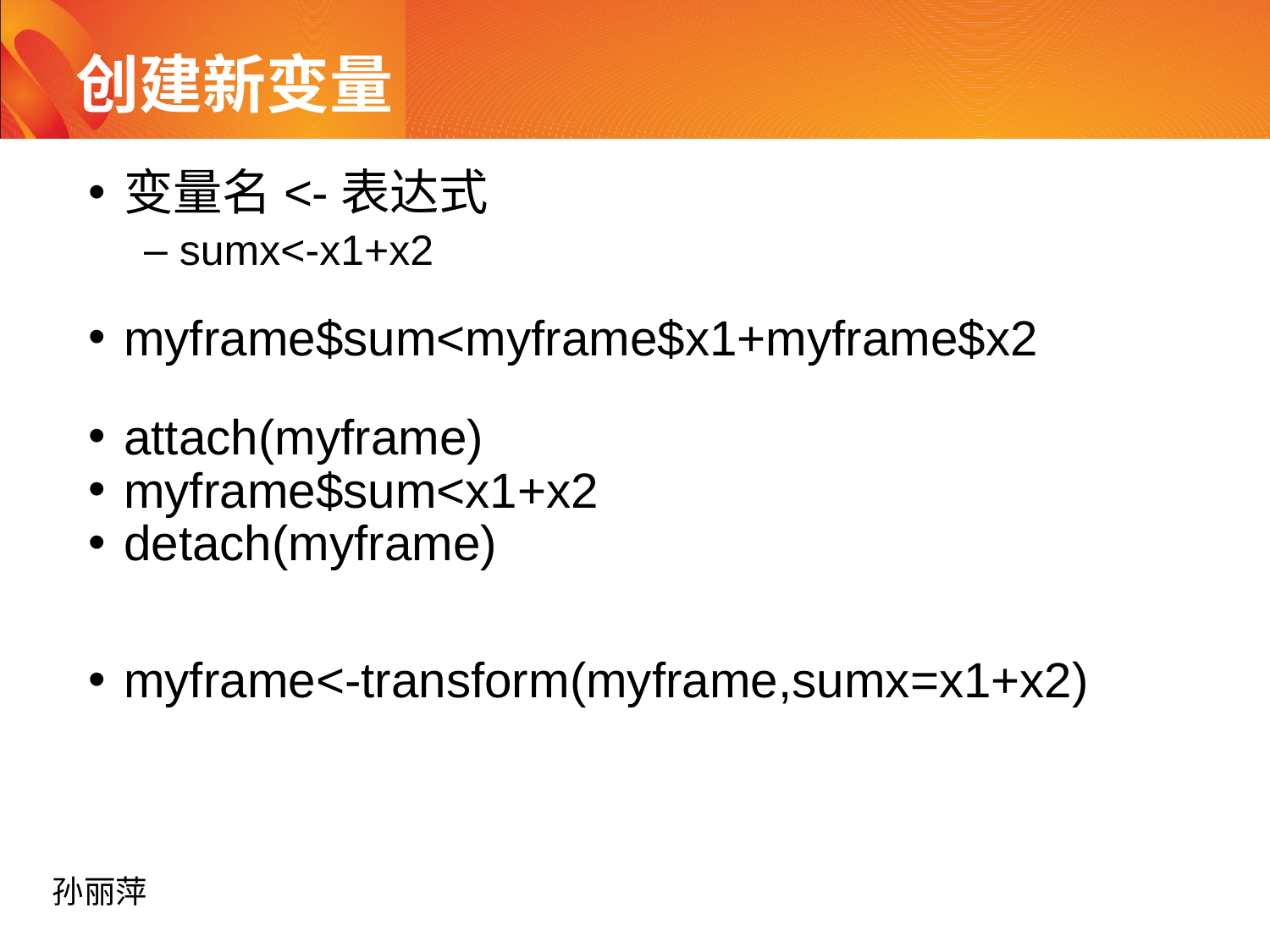

# 创建新变量
变量名<-表达式
sumx<-x1+x2

myframe$sum<myframe$x1+myframe$x2

attach(myframe)
myframe$sum<x1+x2
detach(myframe)

myframe<-transform(myframe,sumx=x1+x2)

5